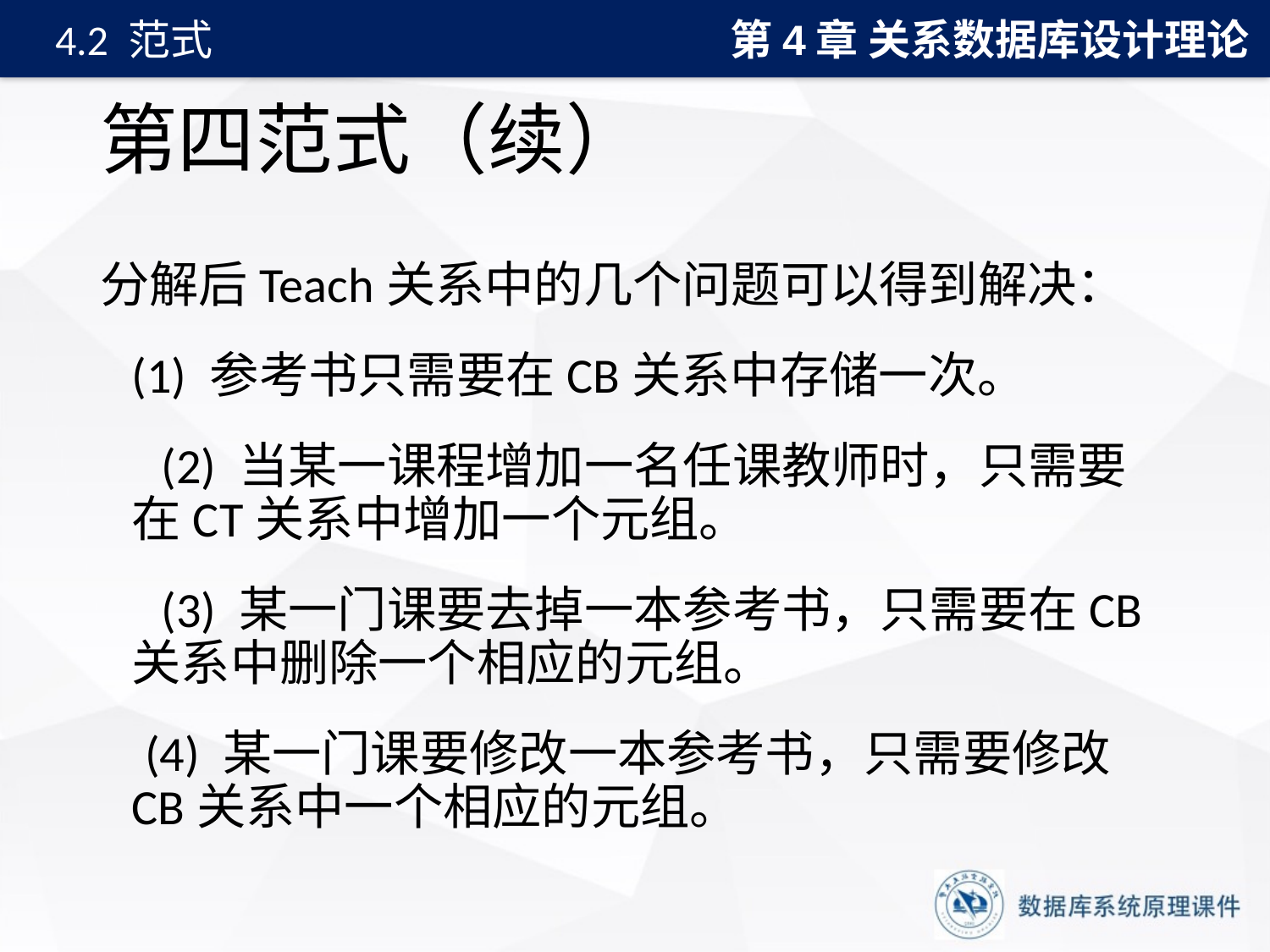

第4章 关系数据库设计理论
4.2 范式
# 第四范式（续）
分解后Teach关系中的几个问题可以得到解决：
	(1) 参考书只需要在CB关系中存储一次。
　(2) 当某一课程增加一名任课教师时，只需要在CT关系中增加一个元组。
　(3) 某一门课要去掉一本参考书，只需要在CB关系中删除一个相应的元组。
    (4) 某一门课要修改一本参考书，只需要修改CB关系中一个相应的元组。